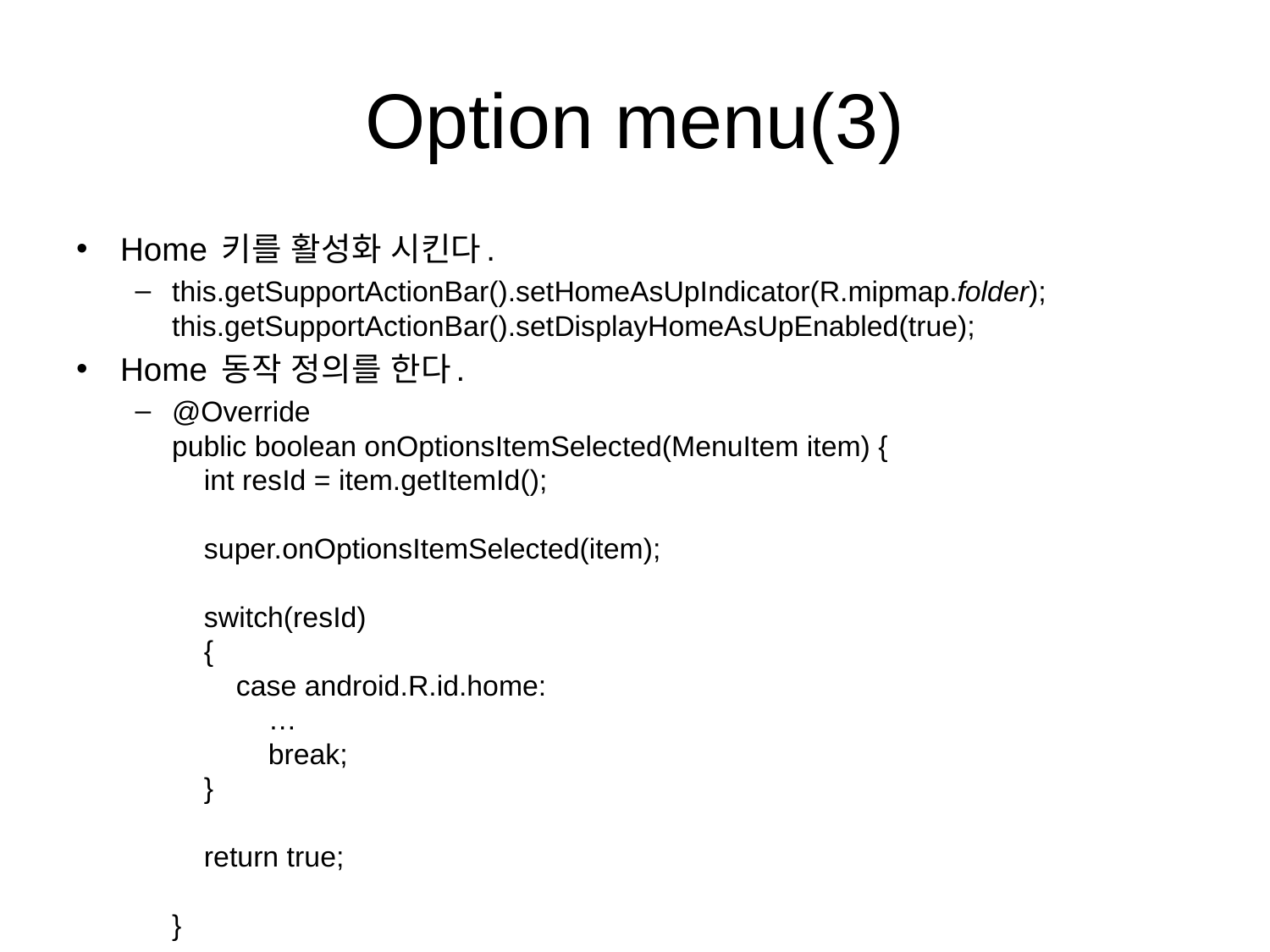

# Option menu(3)
Home 키를 활성화 시킨다.
this.getSupportActionBar().setHomeAsUpIndicator(R.mipmap.folder);
this.getSupportActionBar().setDisplayHomeAsUpEnabled(true);
Home 동작 정의를 한다.
@Override
public boolean onOptionsItemSelected(MenuItem item) {
    int resId = item.getItemId();
    super.onOptionsItemSelected(item);
    switch(resId)
    {
        case android.R.id.home:
            …
            break;
    }
    return true;
}